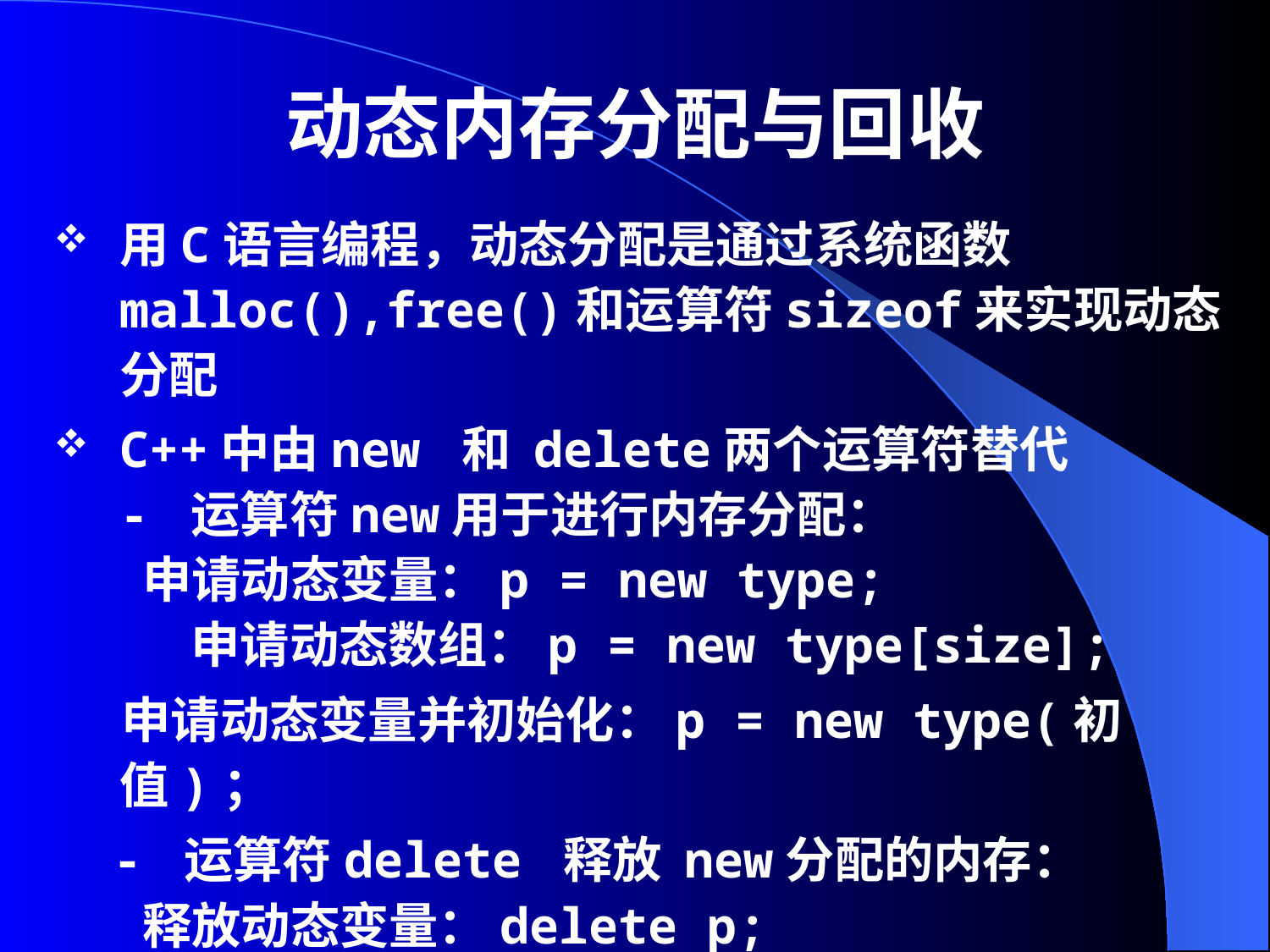

# 动态内存分配与回收
用C语言编程，动态分配是通过系统函数malloc(),free()和运算符sizeof来实现动态分配
C++中由new 和 delete两个运算符替代
- 运算符new用于进行内存分配：
  申请动态变量：p = new type;
  申请动态数组：p = new type[size];
     申请动态变量并初始化：p = new type(初值)；
  - 运算符delete 释放 new分配的内存：
  释放动态变量：delete p;
     释放动态数组：delete [] p;(字符数组可以不加方括号)